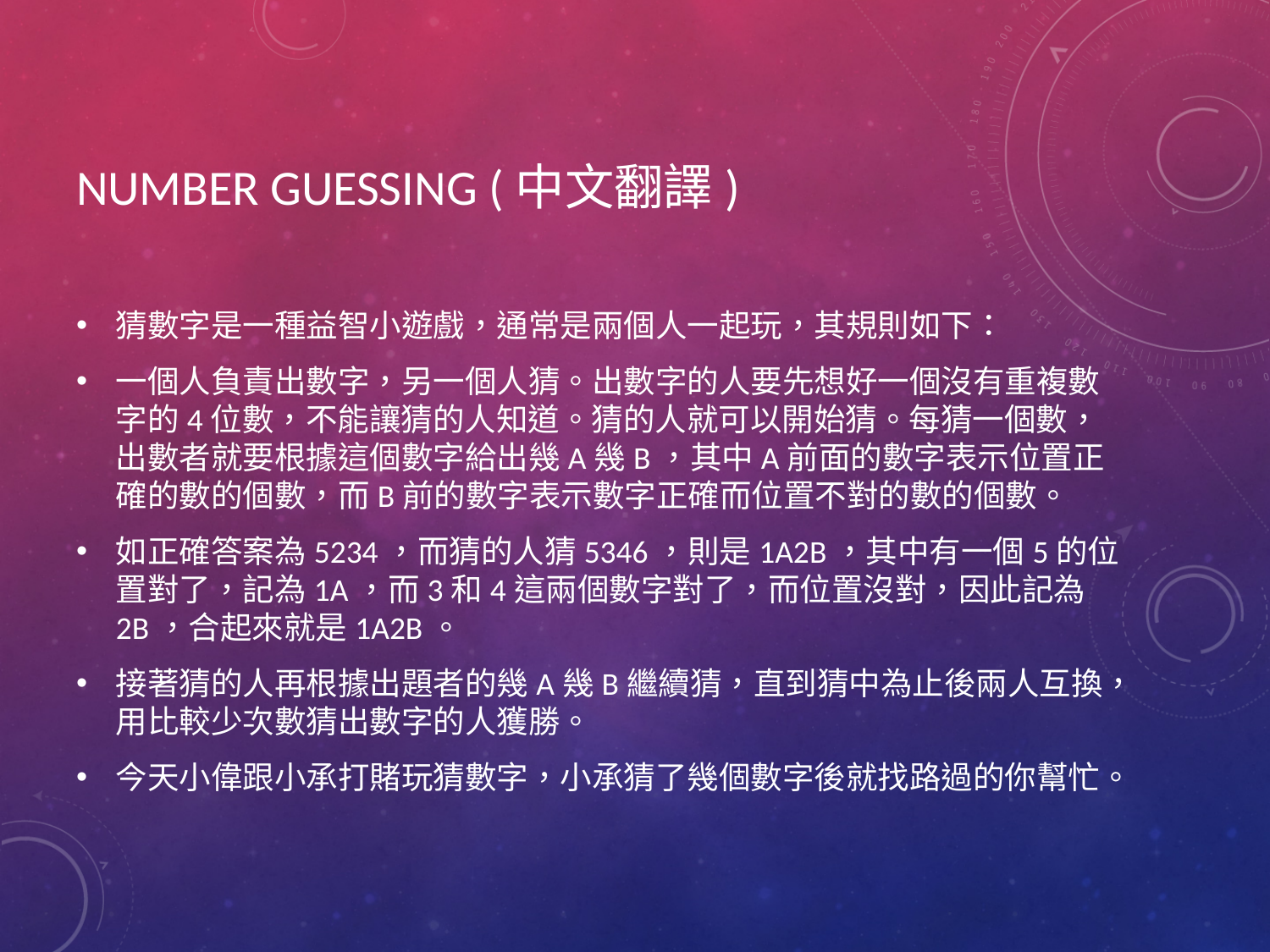

# Number Guessing (中文翻譯)
猜數字是一種益智小遊戲，通常是兩個人一起玩，其規則如下：
一個人負責出數字，另一個人猜。出數字的人要先想好一個沒有重複數字的4位數，不能讓猜的人知道。猜的人就可以開始猜。每猜一個數，出數者就要根據這個數字給出幾A幾B，其中A前面的數字表示位置正確的數的個數，而B前的數字表示數字正確而位置不對的數的個數。
如正確答案為5234，而猜的人猜5346，則是1A2B，其中有一個5的位置對了，記為1A，而3和4這兩個數字對了，而位置沒對，因此記為2B，合起來就是1A2B。
接著猜的人再根據出題者的幾A幾B繼續猜，直到猜中為止後兩人互換，用比較少次數猜出數字的人獲勝。
今天小偉跟小承打賭玩猜數字，小承猜了幾個數字後就找路過的你幫忙。